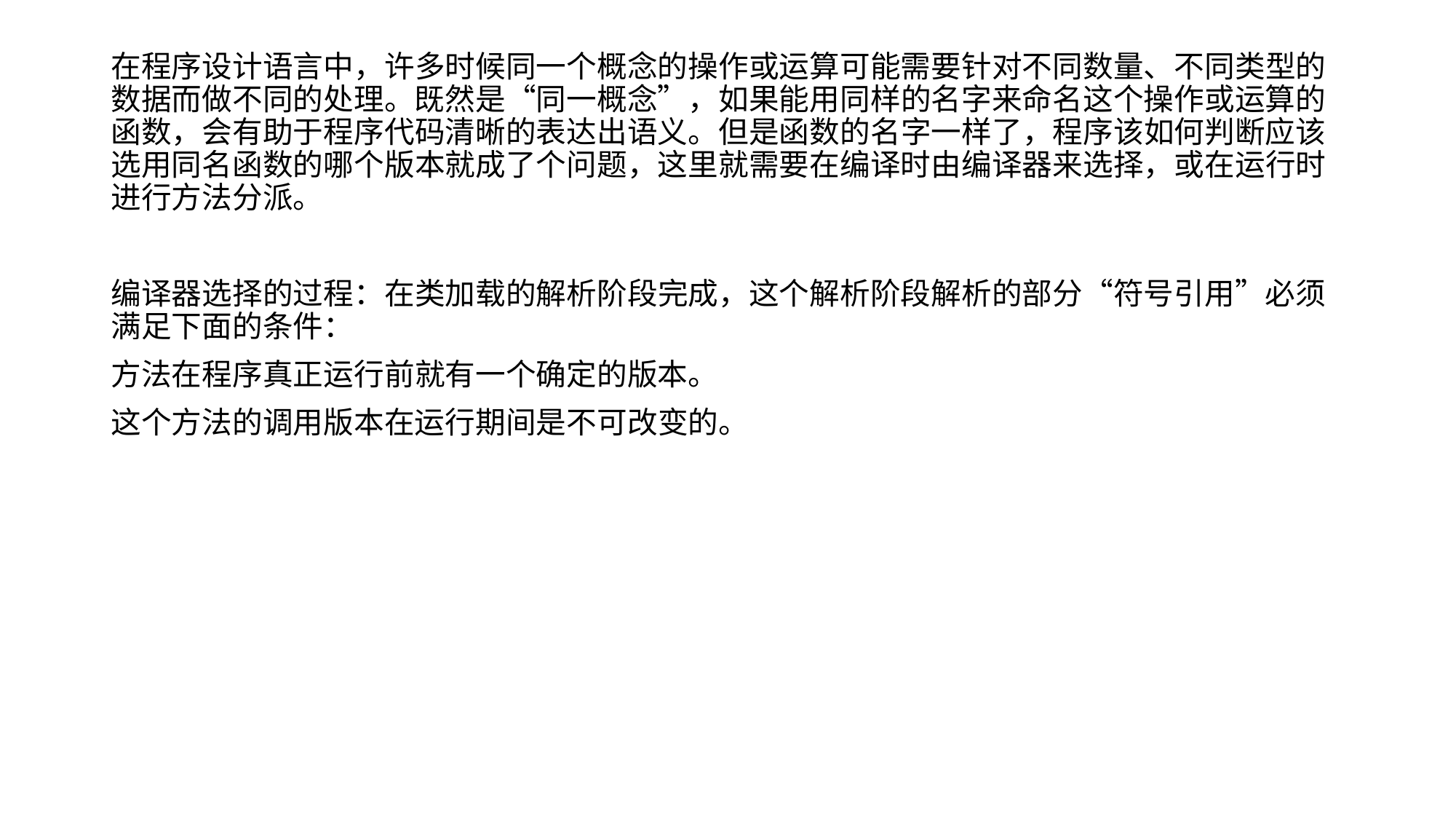

在程序设计语言中，许多时候同一个概念的操作或运算可能需要针对不同数量、不同类型的数据而做不同的处理。既然是“同一概念”，如果能用同样的名字来命名这个操作或运算的函数，会有助于程序代码清晰的表达出语义。但是函数的名字一样了，程序该如何判断应该选用同名函数的哪个版本就成了个问题，这里就需要在编译时由编译器来选择，或在运行时进行方法分派。

编译器选择的过程：在类加载的解析阶段完成，这个解析阶段解析的部分“符号引用”必须满足下面的条件：
方法在程序真正运行前就有一个确定的版本。
这个方法的调用版本在运行期间是不可改变的。